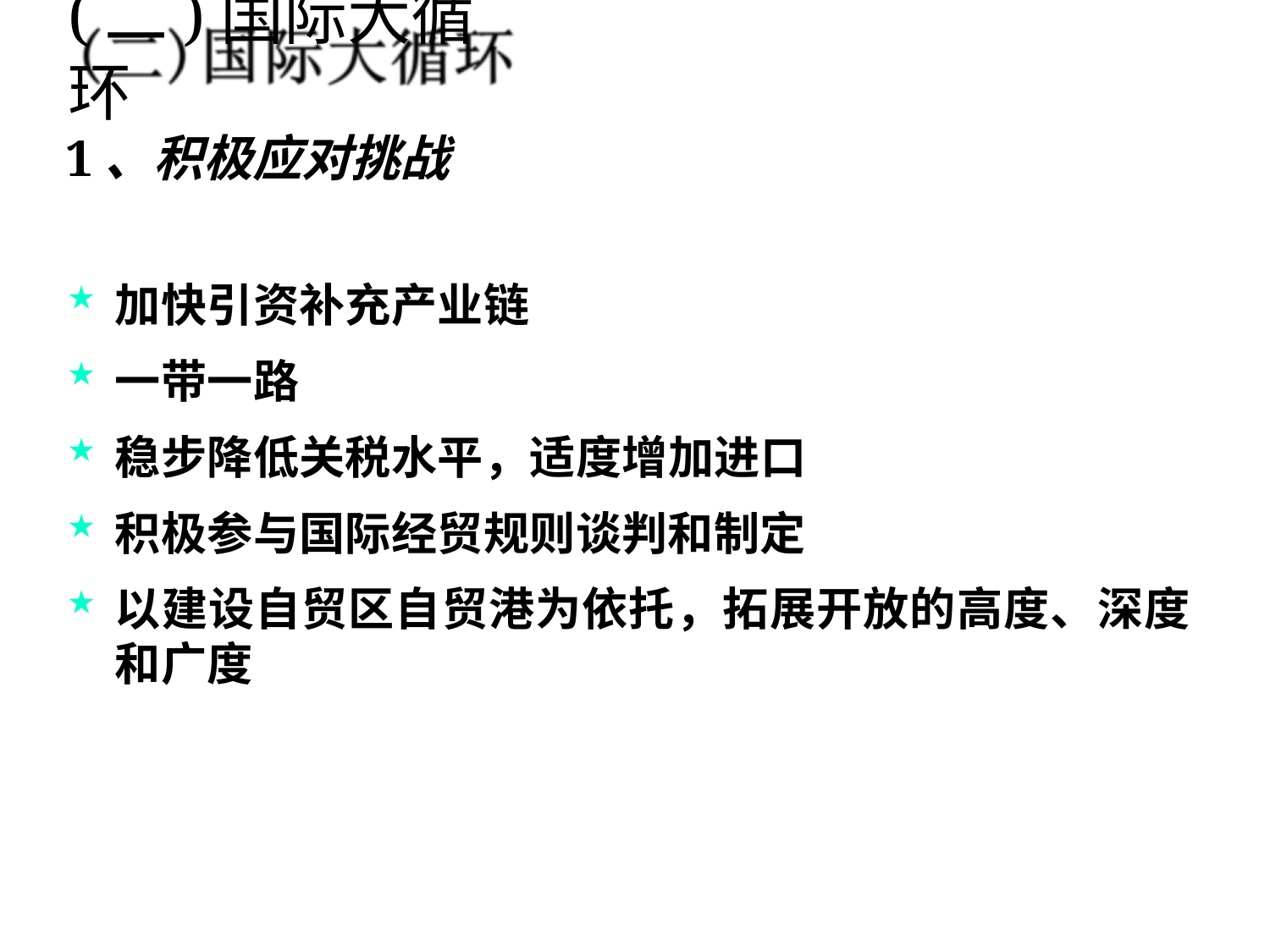

# (二)国际大循环
1、积极应对挑战

加快引资补充产业链
一带一路
稳步降低关税水平，适度增加进口
积极参与国际经贸规则谈判和制定
以建设自贸区自贸港为依托，拓展开放的高度、深度 和广度